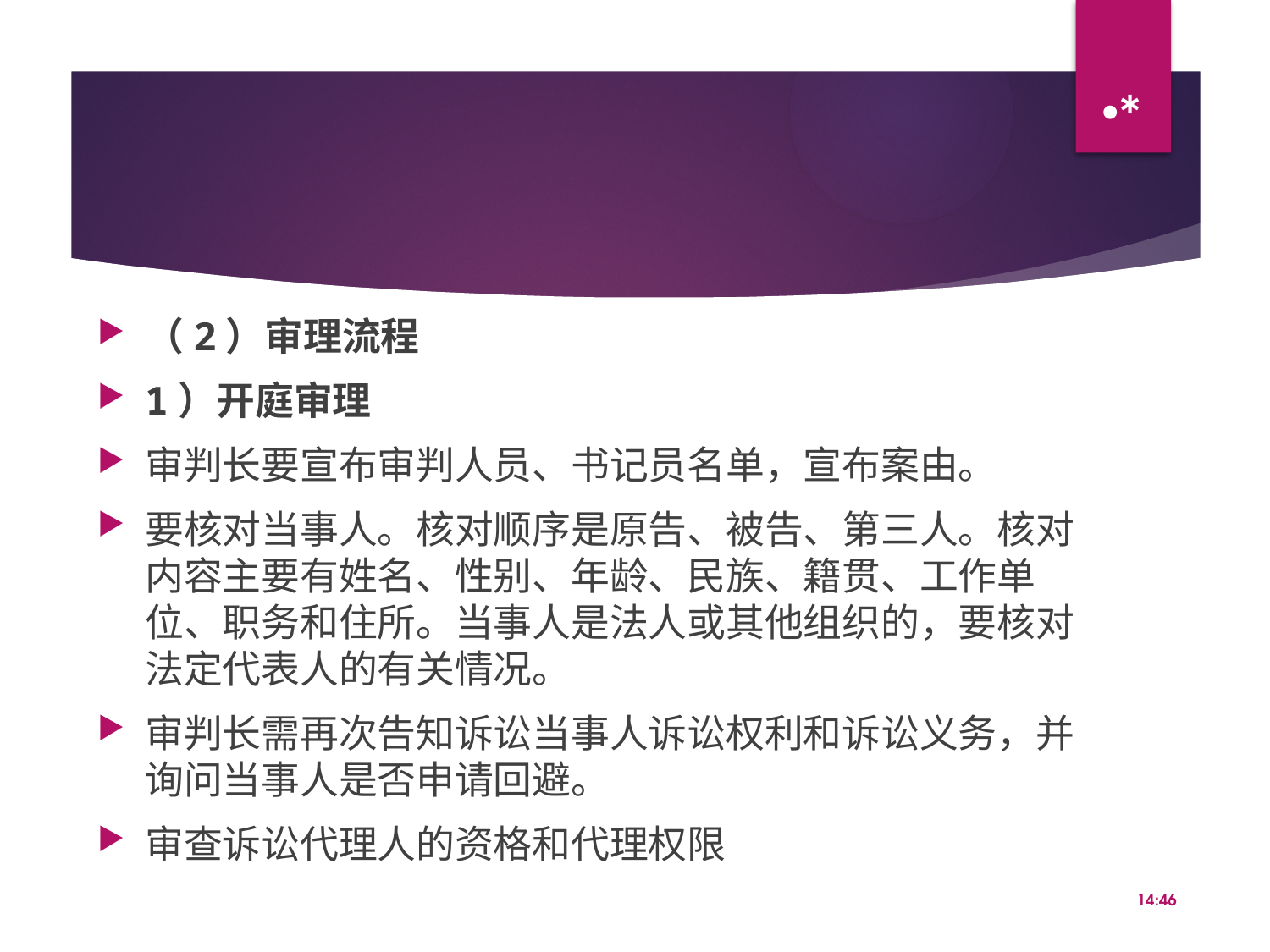

*
#
（2）审理流程
1）开庭审理
审判长要宣布审判人员、书记员名单，宣布案由。
要核对当事人。核对顺序是原告、被告、第三人。核对内容主要有姓名、性别、年龄、民族、籍贯、工作单位、职务和住所。当事人是法人或其他组织的，要核对法定代表人的有关情况。
审判长需再次告知诉讼当事人诉讼权利和诉讼义务，并询问当事人是否申请回避。
审查诉讼代理人的资格和代理权限

14:46